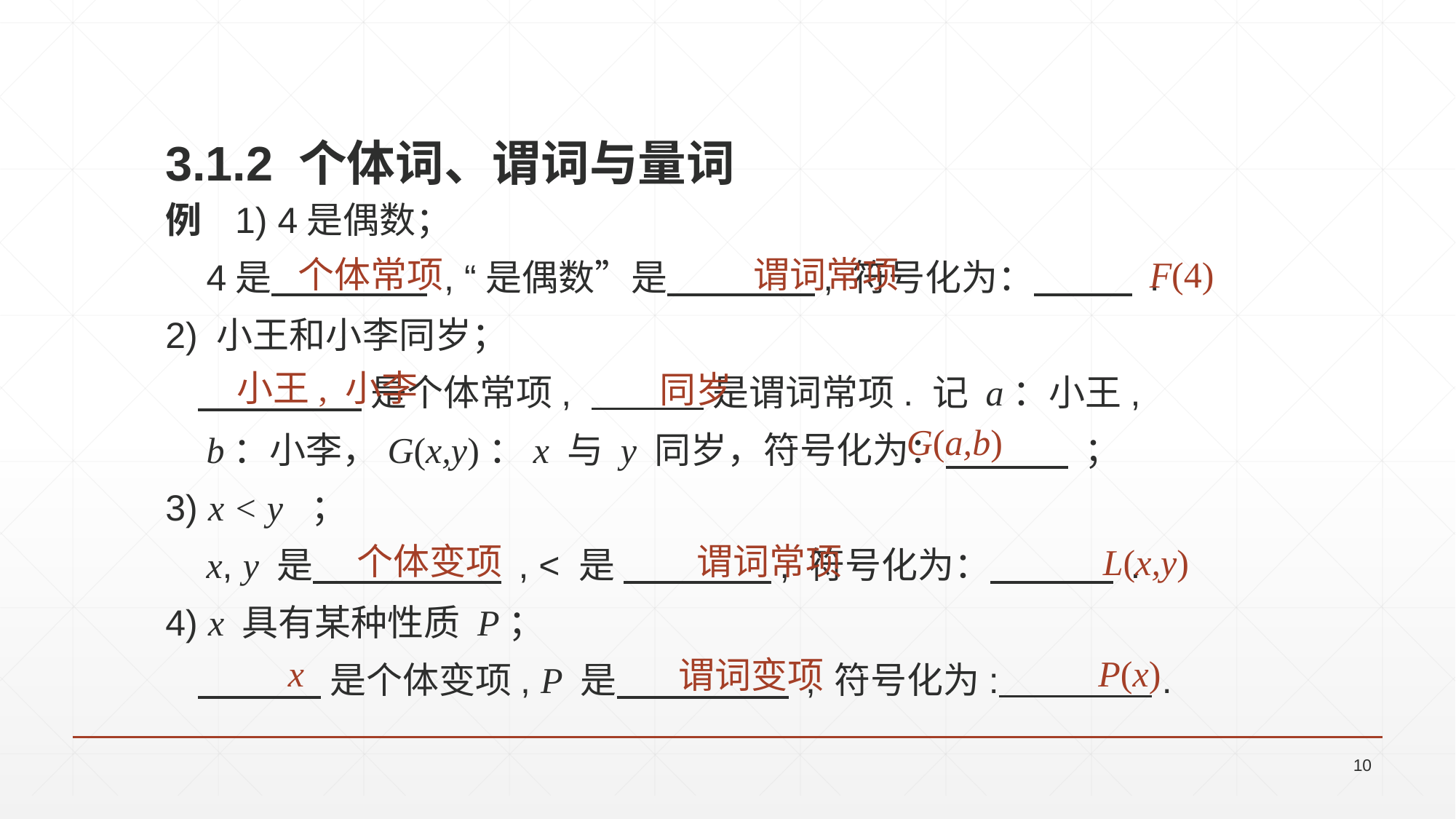

3.1.2 个体词、谓词与量词
例   1) 4是偶数；
    4是                    , “是偶数”是                  , 符号化为：             .
2) 小王和小李同岁；
                        是个体常项,             是谓词常项. 记 a：小王,
    b：小李，G(x,y)：x 与 y 同岁，符号化为：                 ；
3) x < y  ；
    x, y 是                        , < 是                   , 符号化为：                .
4) x 具有某种性质 P；
                   是个体变项, P 是                      , 符号化为:                .
F(4)
个体常项
谓词常项
小王, 小李
同岁
G(a,b)
谓词常项
个体变项
L(x,y)
x
P(x)
谓词变项
10